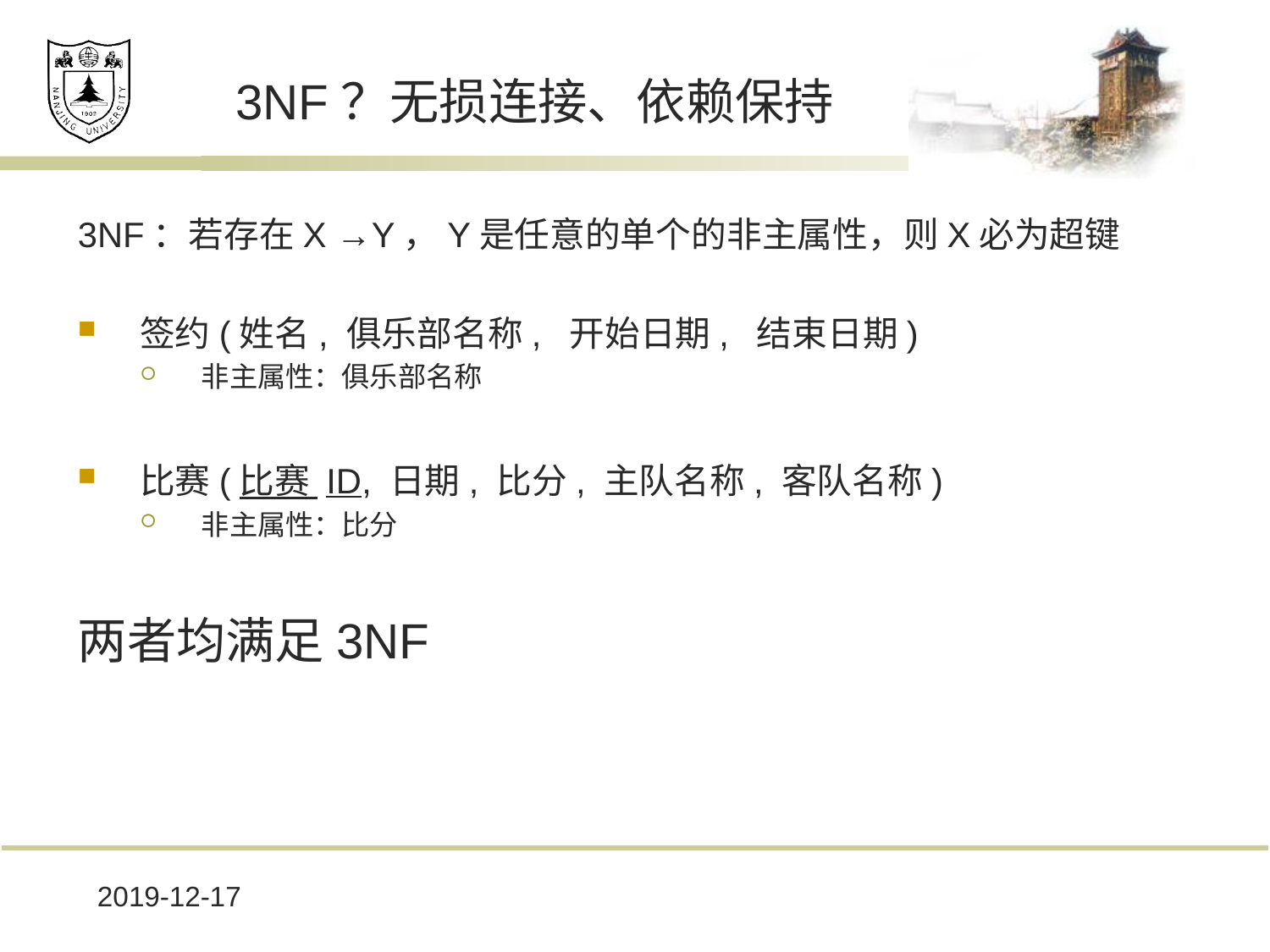

# 3NF？无损连接、依赖保持
3NF：若存在X →Y，Y是任意的单个的非主属性，则X必为超键

签约(姓名, 俱乐部名称,  开始日期,  结束日期)
非主属性：俱乐部名称

比赛(比赛 ID, 日期, 比分, 主队名称, 客队名称)
非主属性：比分

两者均满足3NF
2019-12-17